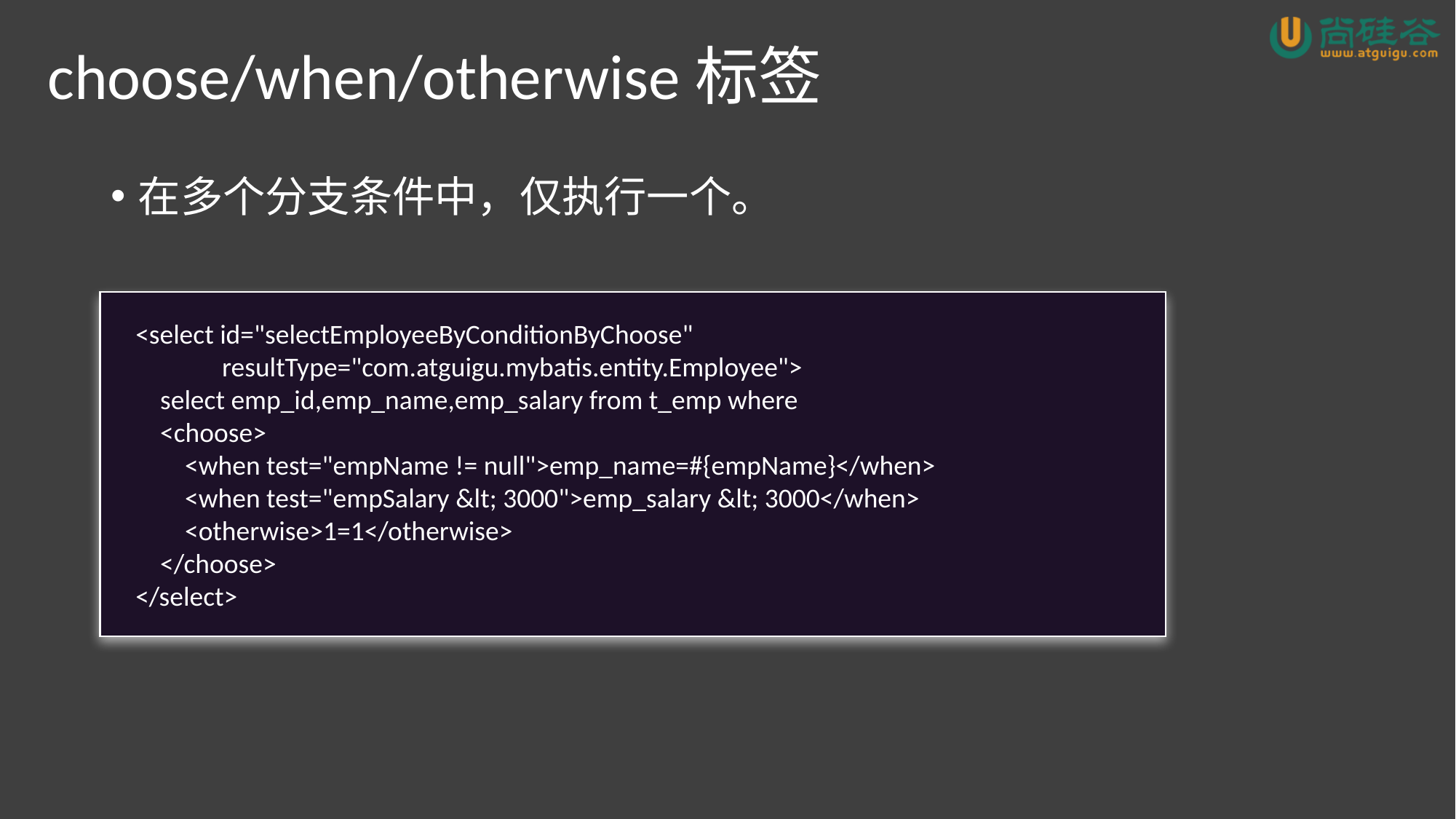

# choose/when/otherwise标签
在多个分支条件中，仅执行一个。
    <select id="selectEmployeeByConditionByChoose"
                  resultType="com.atguigu.mybatis.entity.Employee">
        select emp_id,emp_name,emp_salary from t_emp where
        <choose>
            <when test="empName != null">emp_name=#{empName}</when>
            <when test="empSalary &lt; 3000">emp_salary &lt; 3000</when>
            <otherwise>1=1</otherwise>
        </choose>
    </select>